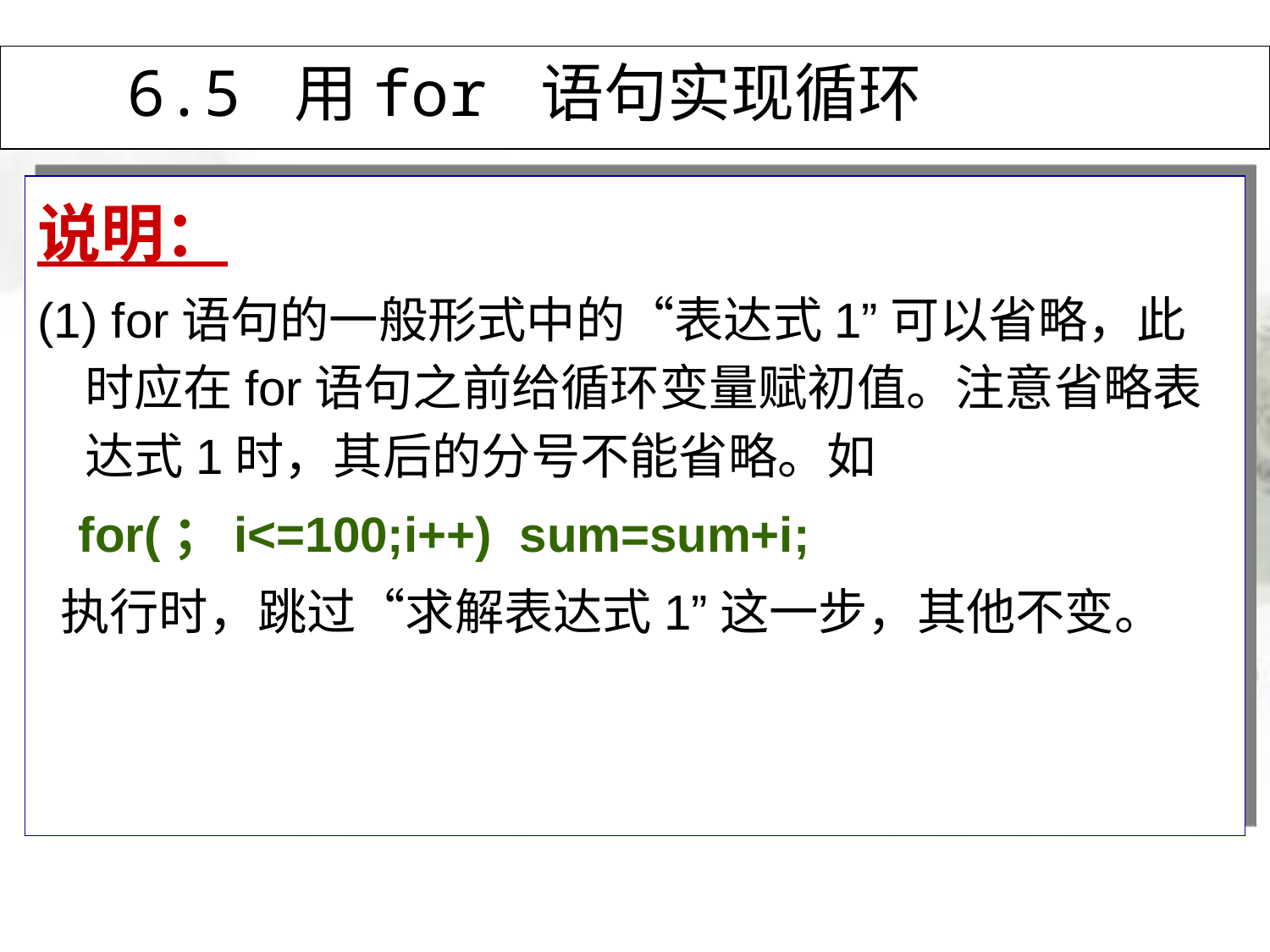

# 6.5 用for 语句实现循环
说明：
(1) for语句的一般形式中的“表达式1”可以省略，此时应在for语句之前给循环变量赋初值。注意省略表达式1时，其后的分号不能省略。如
   for(；i<=100;i++)  sum=sum+i;
 执行时，跳过“求解表达式1”这一步，其他不变。